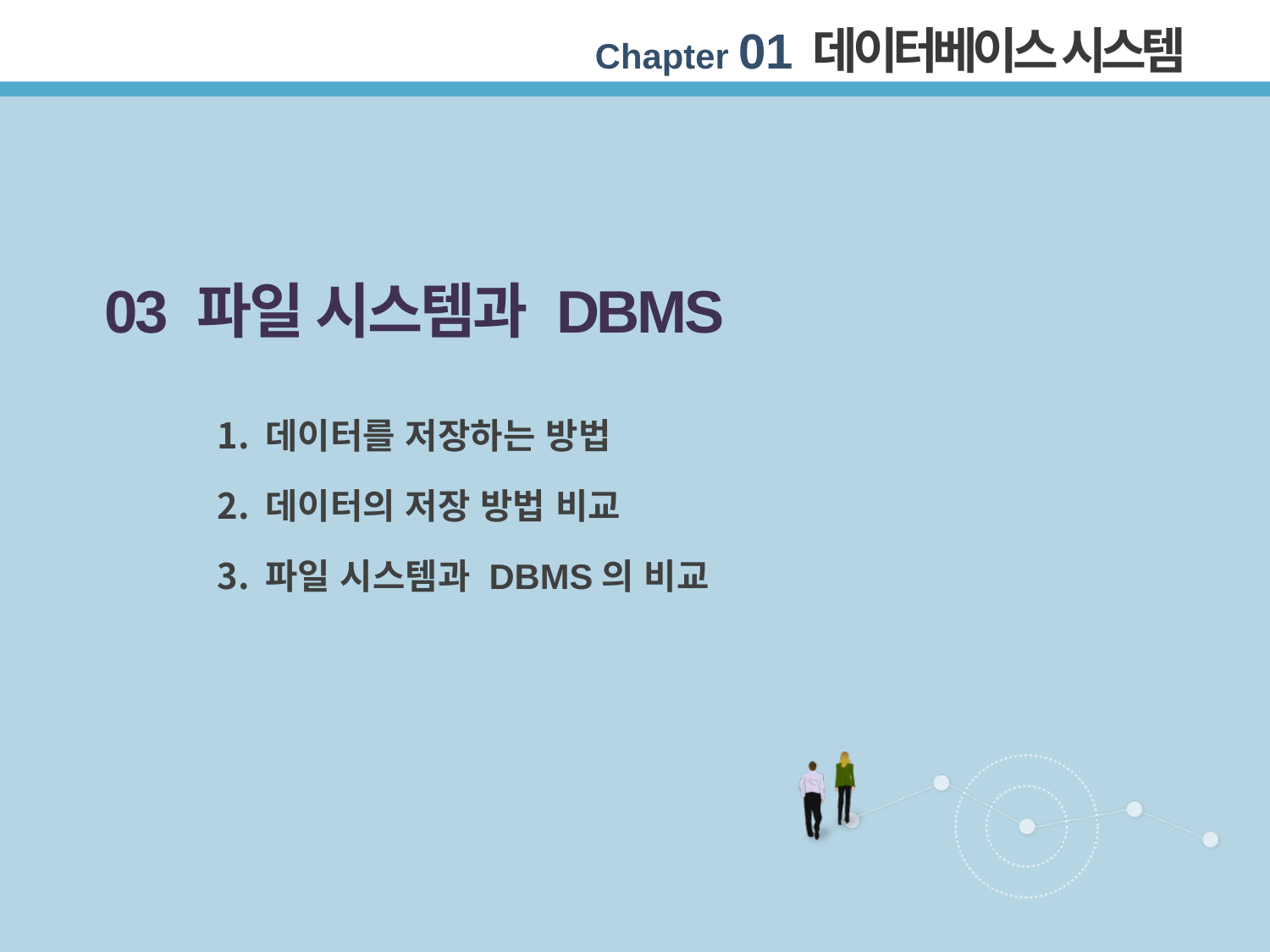

03 파일 시스템과 DBMS
데이터를 저장하는 방법
데이터의 저장 방법 비교
파일 시스템과 DBMS의 비교